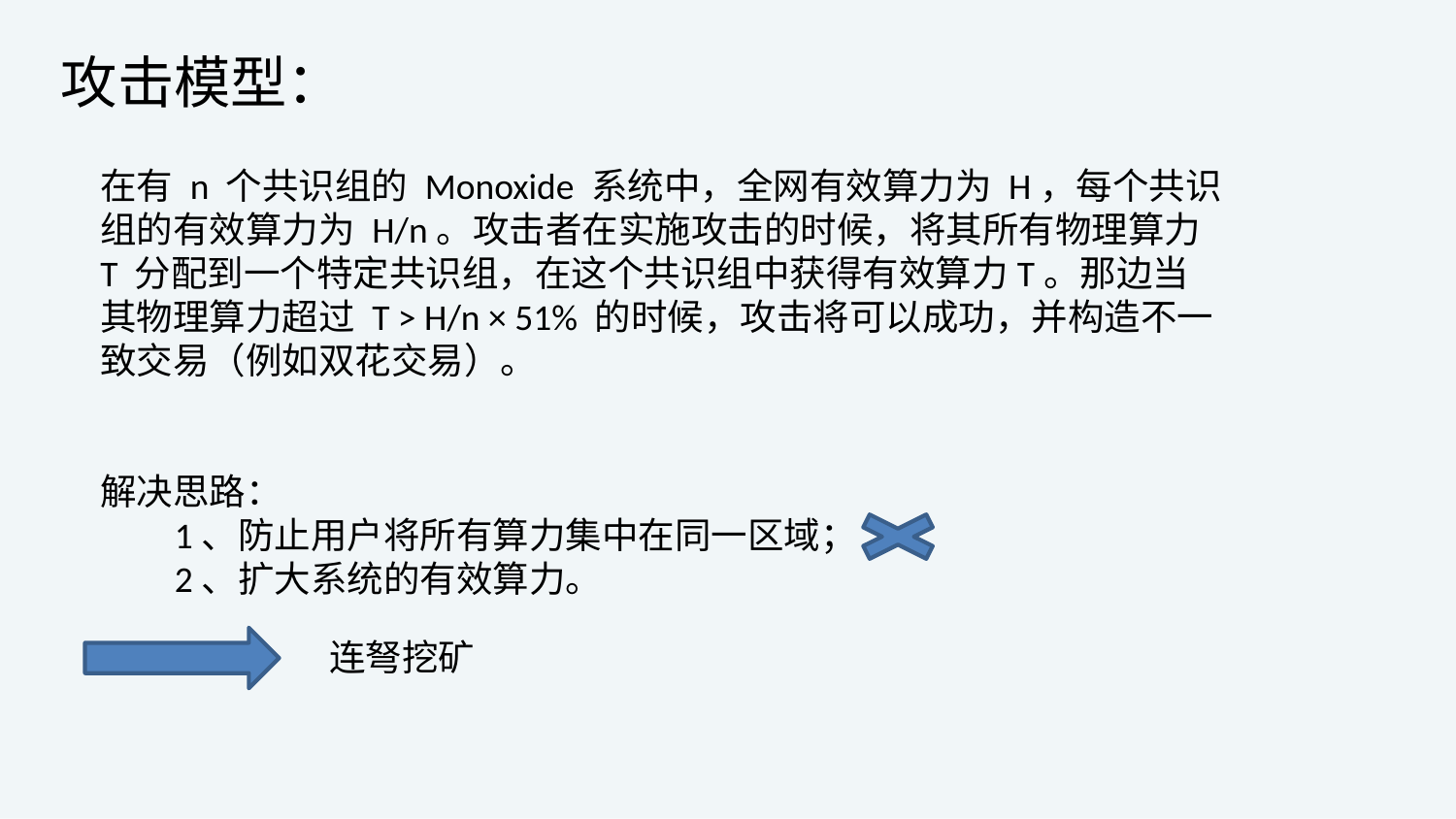

# 攻击模型：
在有 n 个共识组的 Monoxide 系统中，全网有效算力为 H，每个共识组的有效算力为 H/n。攻击者在实施攻击的时候，将其所有物理算力 T 分配到一个特定共识组，在这个共识组中获得有效算力T。那边当其物理算力超过 T > H/n × 51% 的时候，攻击将可以成功，并构造不一致交易（例如双花交易）。

解决思路：
         1、防止用户将所有算力集中在同一区域；
         2、扩大系统的有效算力。

连弩挖矿